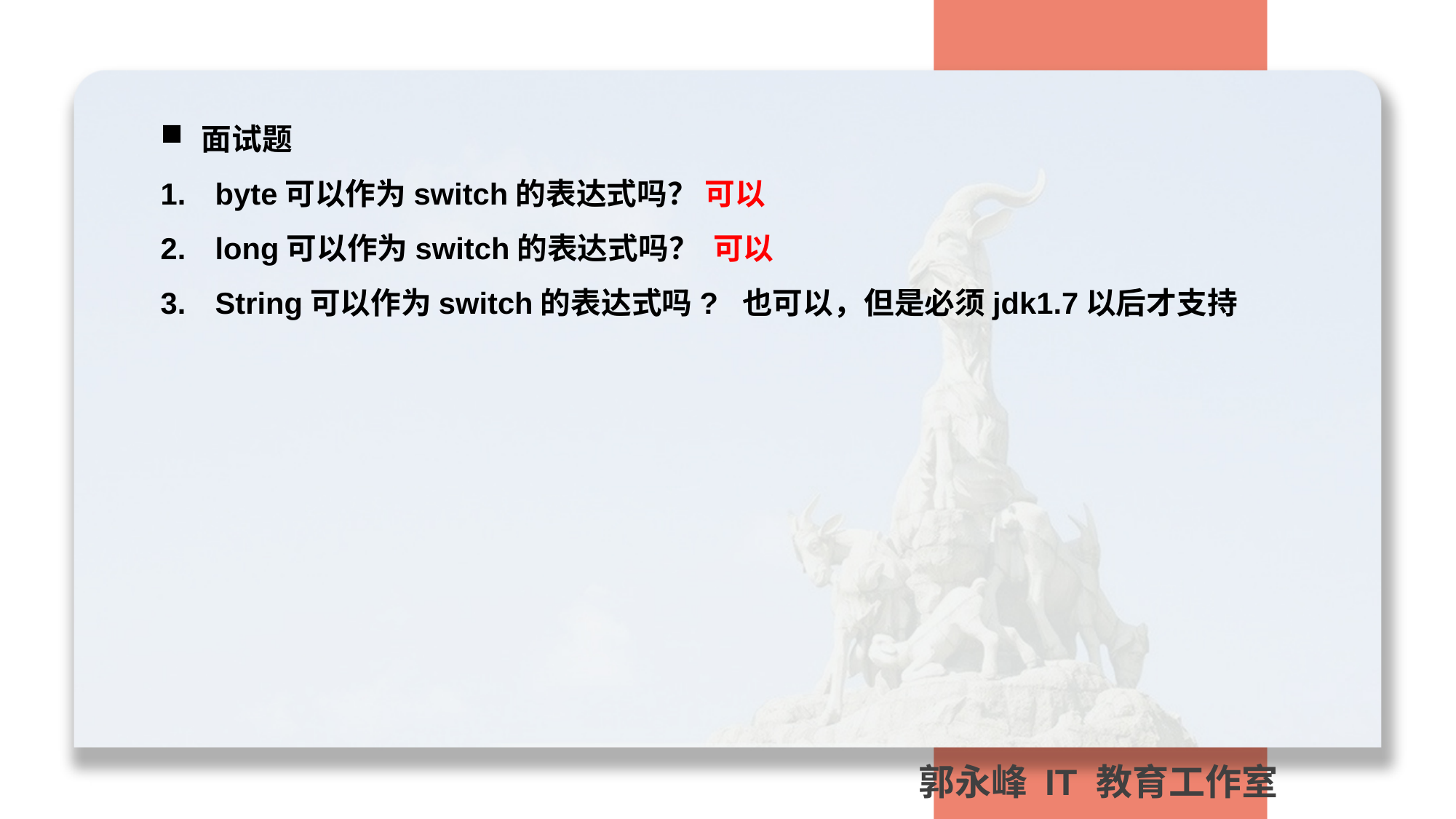

面试题
byte可以作为switch的表达式吗？ 可以
long可以作为switch的表达式吗？  可以
String可以作为switch的表达式吗?  也可以，但是必须jdk1.7以后才支持